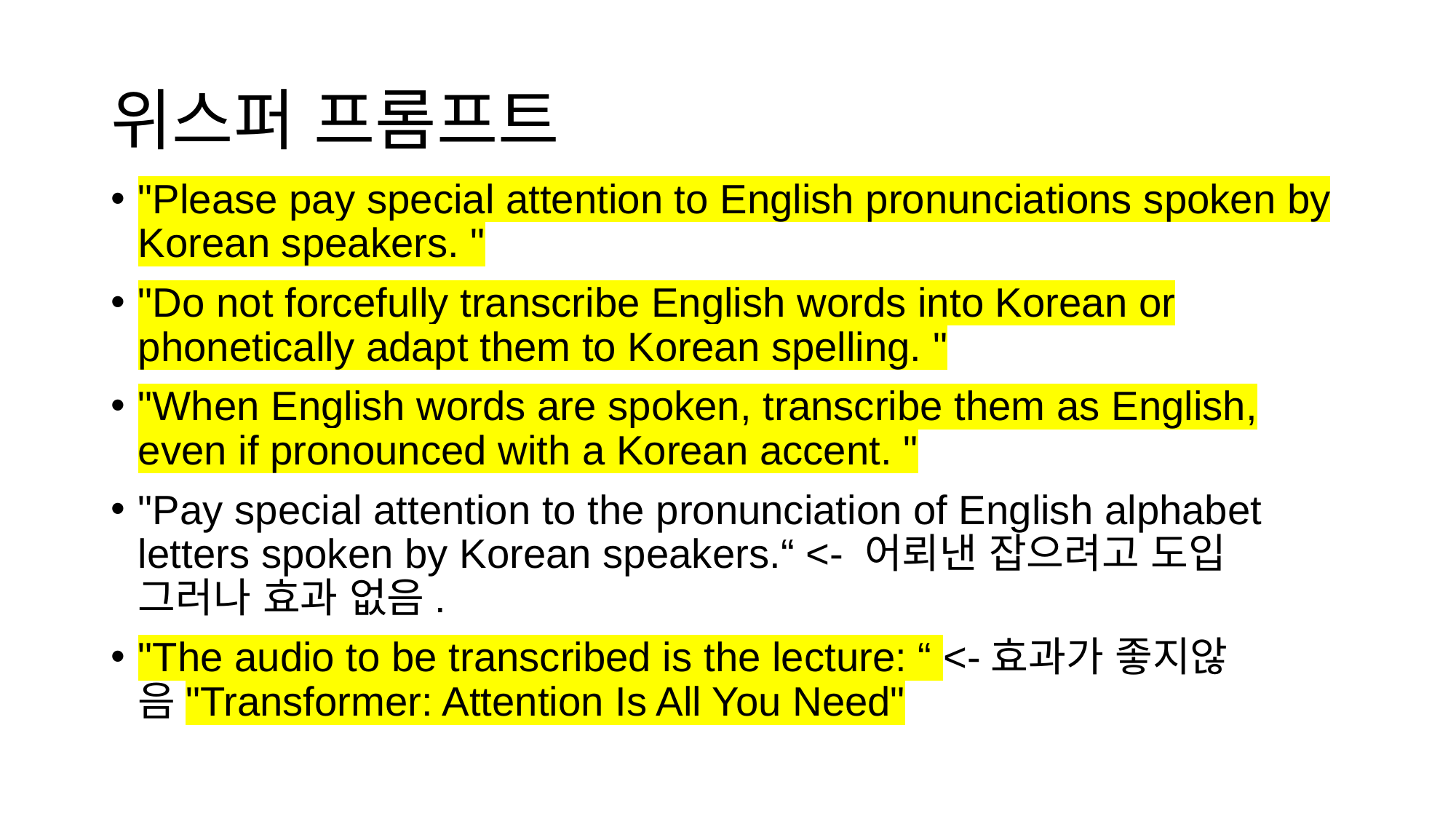

# 위스퍼 프롬프트
"Please pay special attention to English pronunciations spoken by Korean speakers. "
"Do not forcefully transcribe English words into Korean or phonetically adapt them to Korean spelling. "
"When English words are spoken, transcribe them as English, even if pronounced with a Korean accent. "
"Pay special attention to the pronunciation of English alphabet letters spoken by Korean speakers.“ <- 어뢰낸 잡으려고 도입 그러나 효과 없음.
"The audio to be transcribed is the lecture: “ <-효과가 좋지않음"Transformer: Attention Is All You Need"